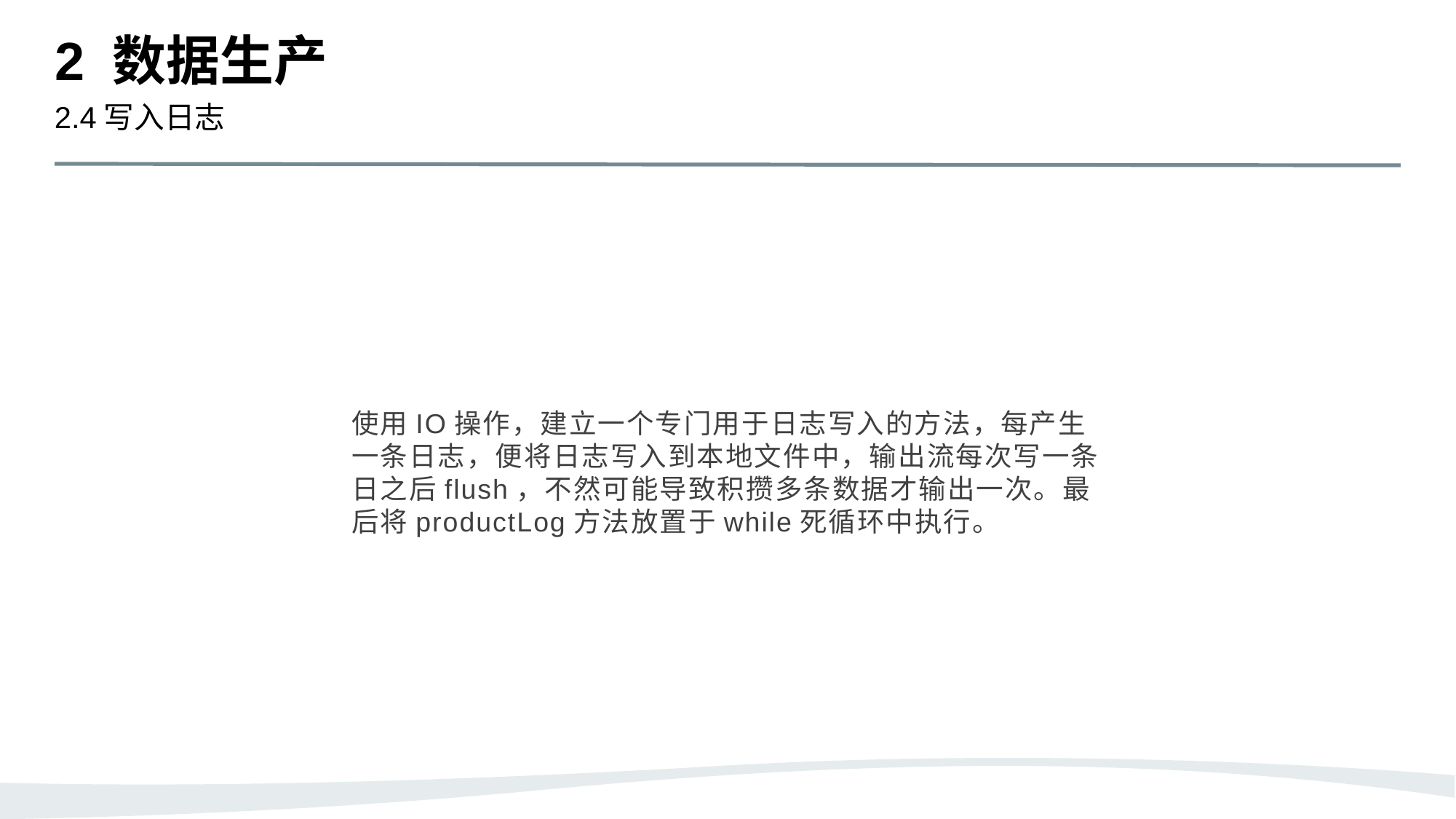

2 数据生产
2.4写入日志
使用IO操作，建立一个专门用于日志写入的方法，每产生一条日志，便将日志写入到本地文件中，输出流每次写一条日之后flush，不然可能导致积攒多条数据才输出一次。最后将productLog方法放置于while死循环中执行。